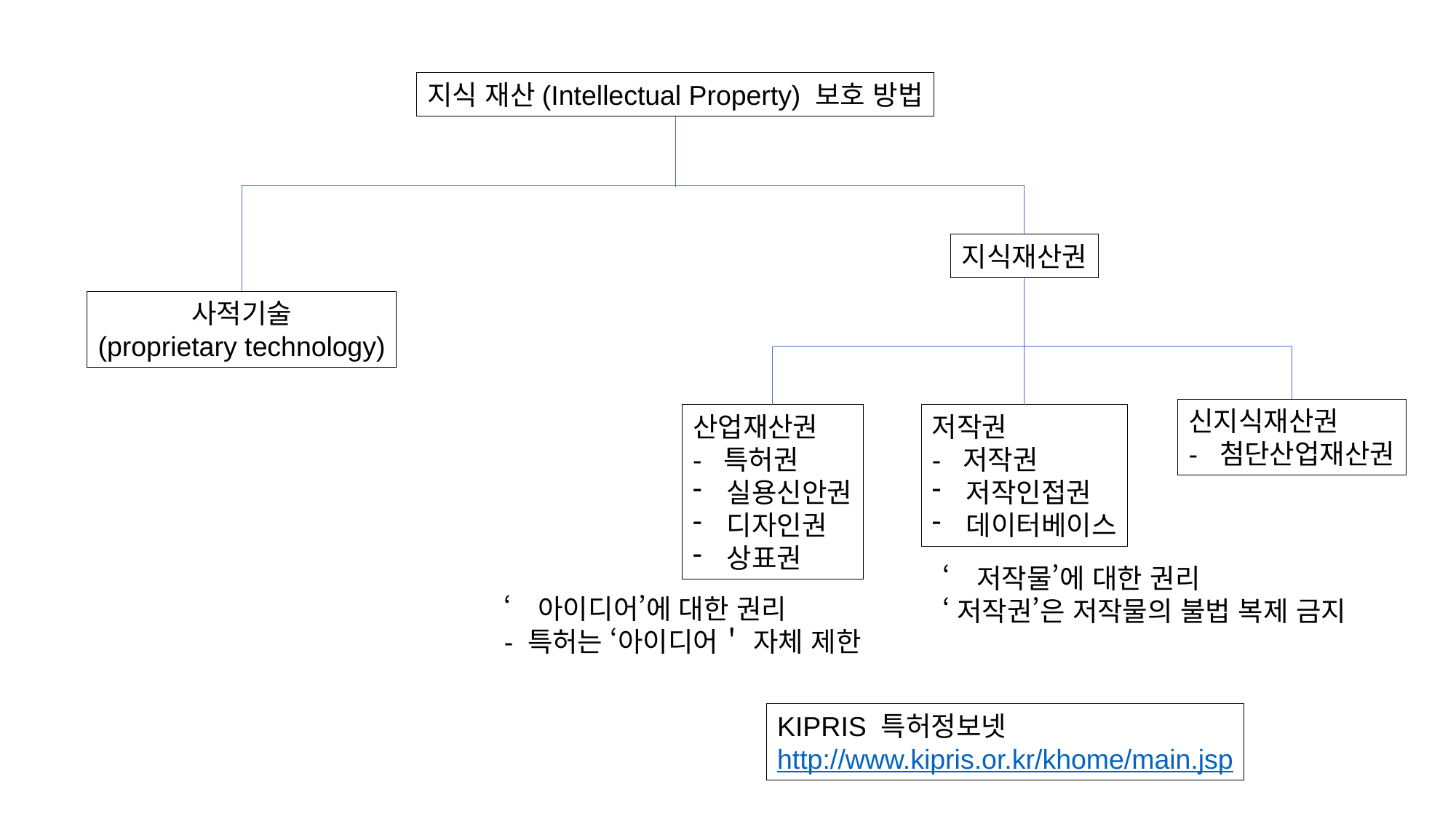

지식 재산(Intellectual Property) 보호 방법
지식재산권
사적기술
(proprietary technology)
신지식재산권
-  첨단산업재산권
산업재산권
-  특허권
실용신안권
디자인권
상표권
저작권
-  저작권
저작인접권
데이터베이스
‘저작물’에 대한 권리
‘저작권’은 저작물의 불법 복제 금지
‘아이디어’에 대한 권리
- 특허는 ‘아이디어＇ 자체 제한
KIPRIS 특허정보넷
http://www.kipris.or.kr/khome/main.jsp